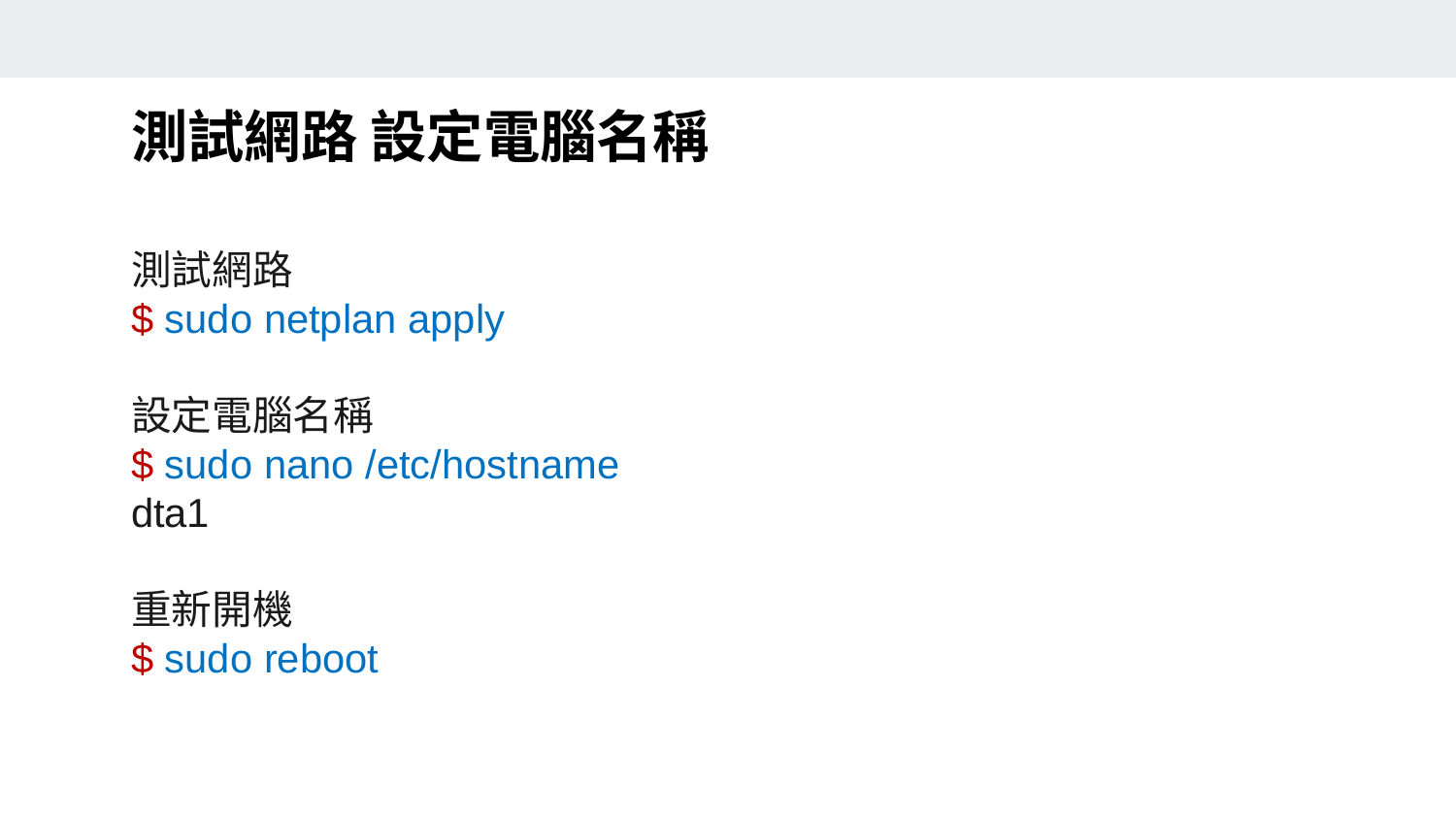

測試網路 設定電腦名稱
測試網路
$ sudo netplan apply

設定電腦名稱
$ sudo nano /etc/hostname
dta1

重新開機
$ sudo reboot